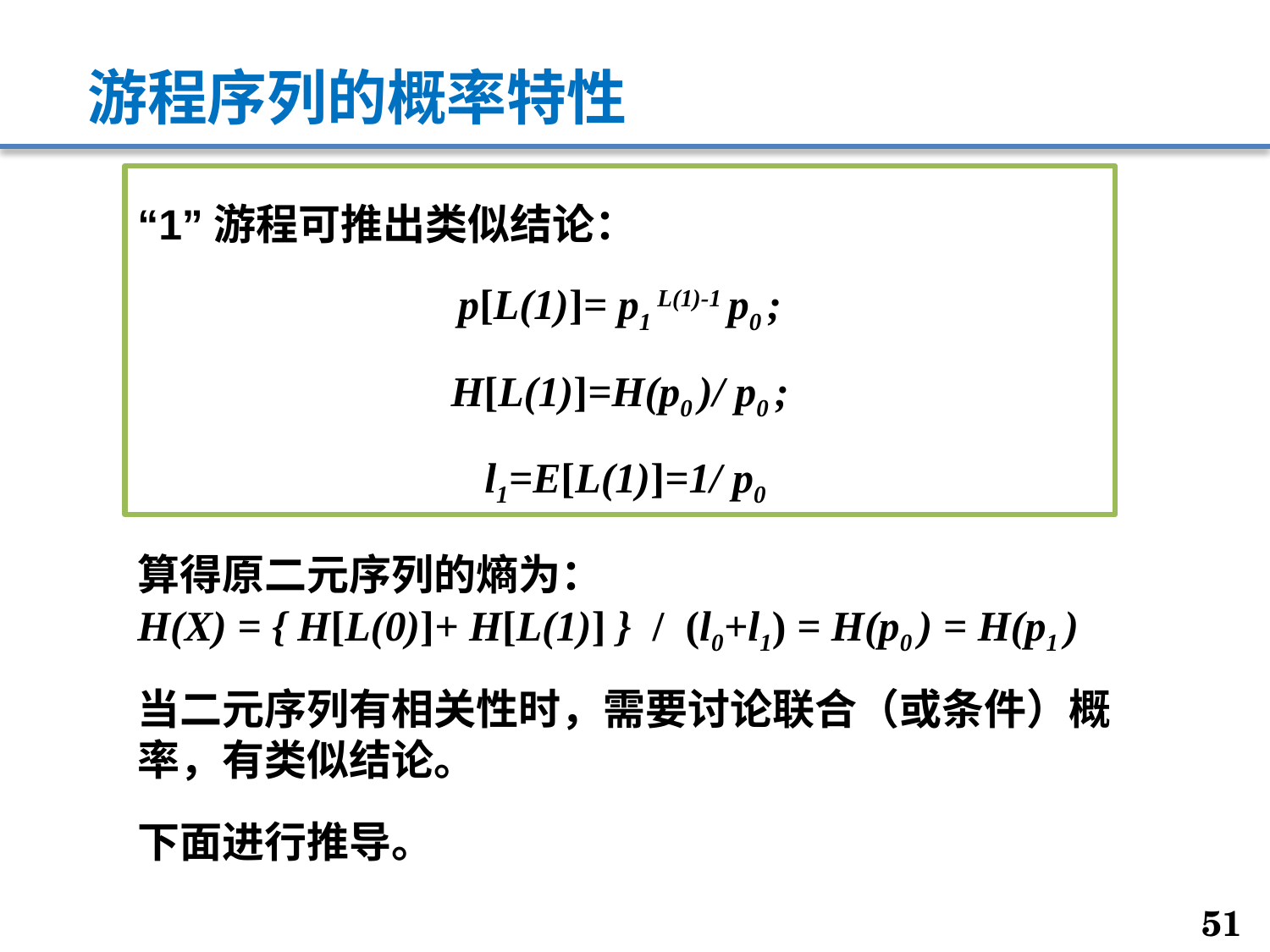

# 游程序列的概率特性
“1”游程可推出类似结论：
p[L(1)]= p1 L(1)-1 p0 ;
H[L(1)]=H(p0 )/ p0 ;
 l1=E[L(1)]=1/ p0
算得原二元序列的熵为：
H(X) = { H[L(0)]+ H[L(1)] }  /  (l0+l1) = H(p0 ) = H(p1 )
当二元序列有相关性时，需要讨论联合（或条件）概率，有类似结论。
下面进行推导。
51